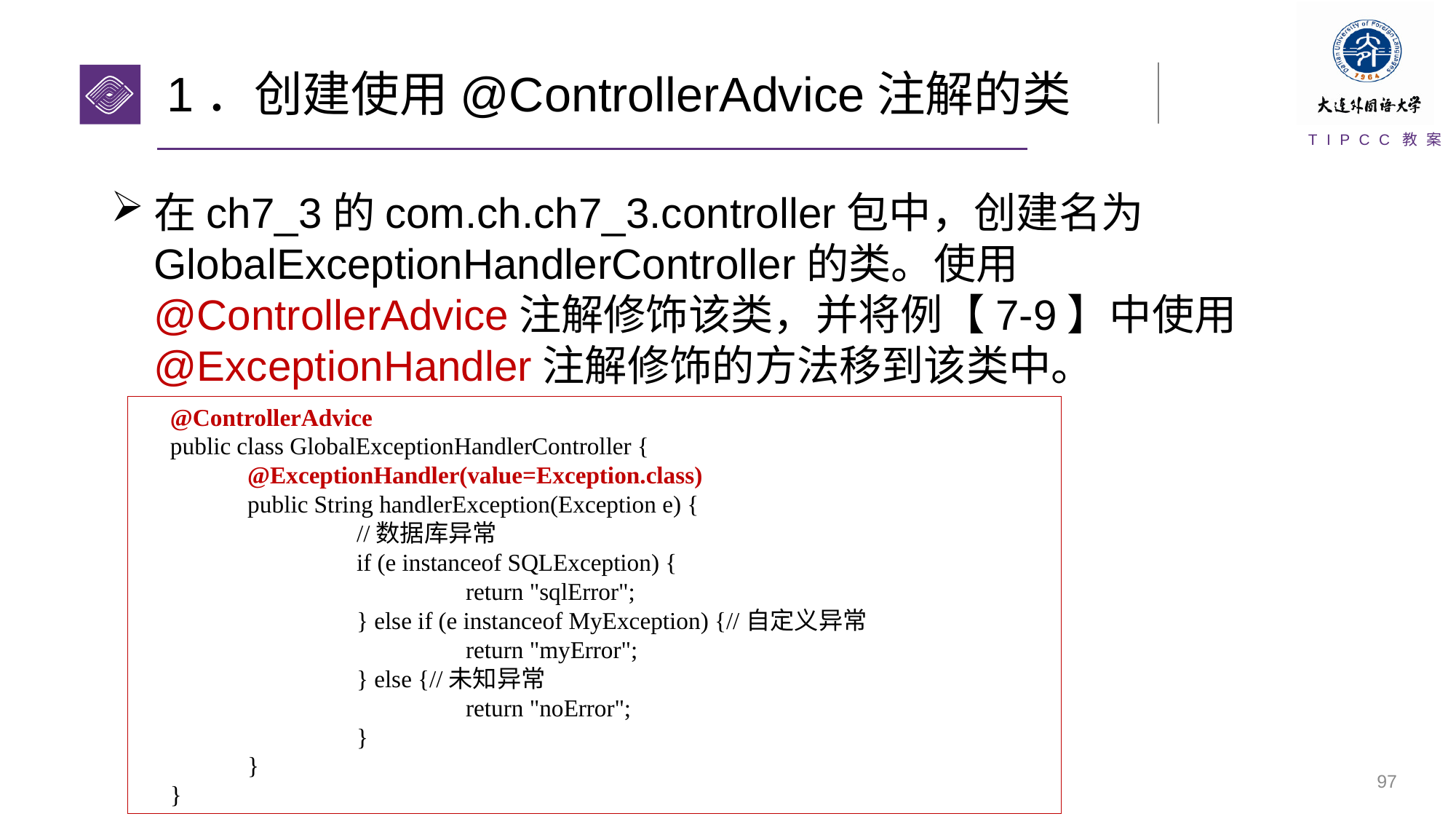

# 1．创建使用@ControllerAdvice注解的类
在ch7_3的com.ch.ch7_3.controller包中，创建名为GlobalExceptionHandlerController的类。使用@ControllerAdvice注解修饰该类，并将例【7-9】中使用@ExceptionHandler注解修饰的方法移到该类中。
@ControllerAdvice
public class GlobalExceptionHandlerController {
	@ExceptionHandler(value=Exception.class)
	public String handlerException(Exception e) {
		//数据库异常
		if (e instanceof SQLException) {
			return "sqlError";
		} else if (e instanceof MyException) {//自定义异常
			return "myError";
		} else {//未知异常
			return "noError";
		}
	}
}
97